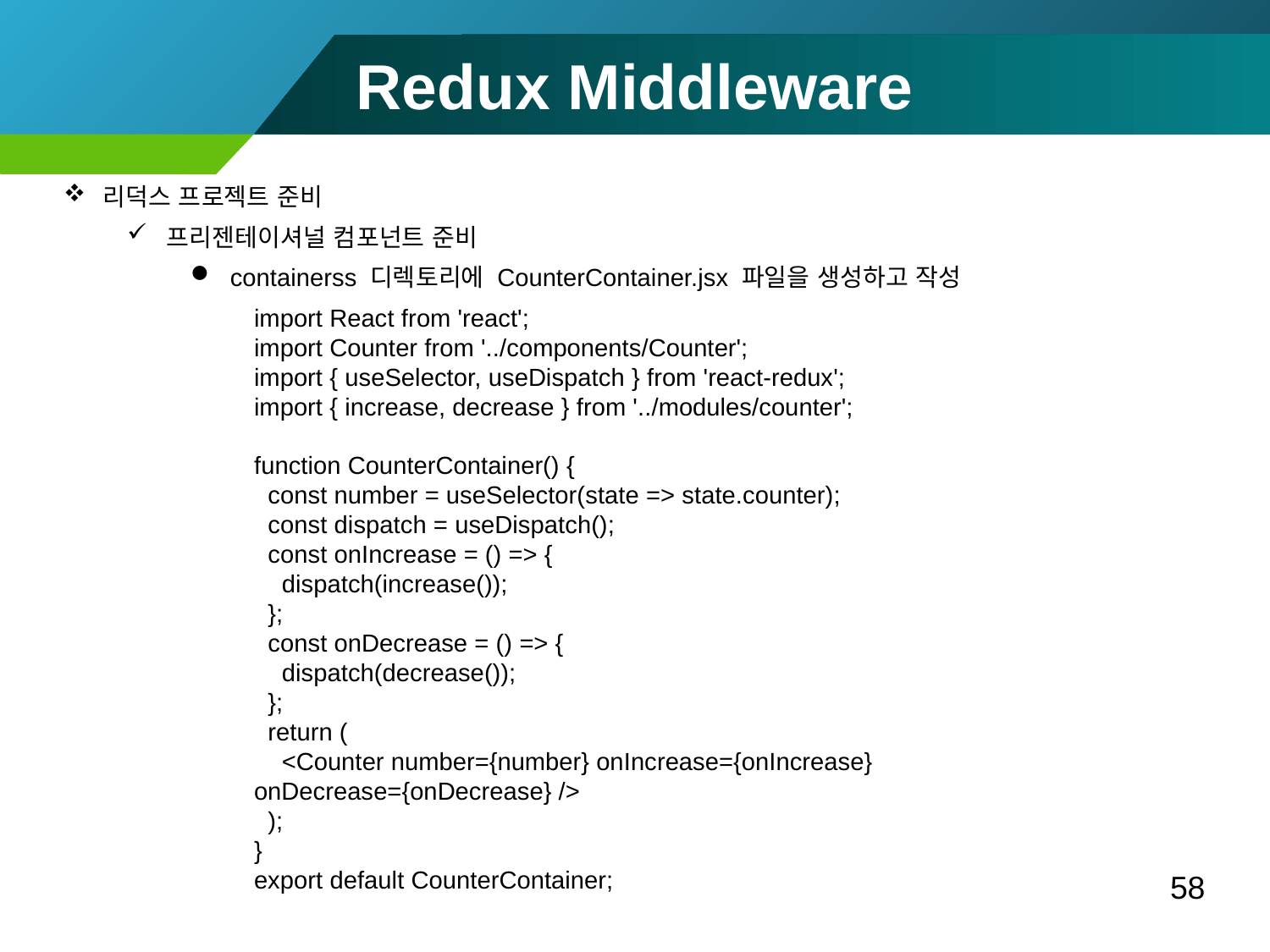

Redux Middleware
리덕스 프로젝트 준비
프리젠테이셔널 컴포넌트 준비
containerss 디렉토리에 CounterContainer.jsx 파일을 생성하고 작성
import React from 'react';
import Counter from '../components/Counter';
import { useSelector, useDispatch } from 'react-redux';
import { increase, decrease } from '../modules/counter';

function CounterContainer() {
  const number = useSelector(state => state.counter);
  const dispatch = useDispatch();
  const onIncrease = () => {
    dispatch(increase());
  };
  const onDecrease = () => {
    dispatch(decrease());
  };
  return (
    <Counter number={number} onIncrease={onIncrease} onDecrease={onDecrease} />
  );
}
export default CounterContainer;
58